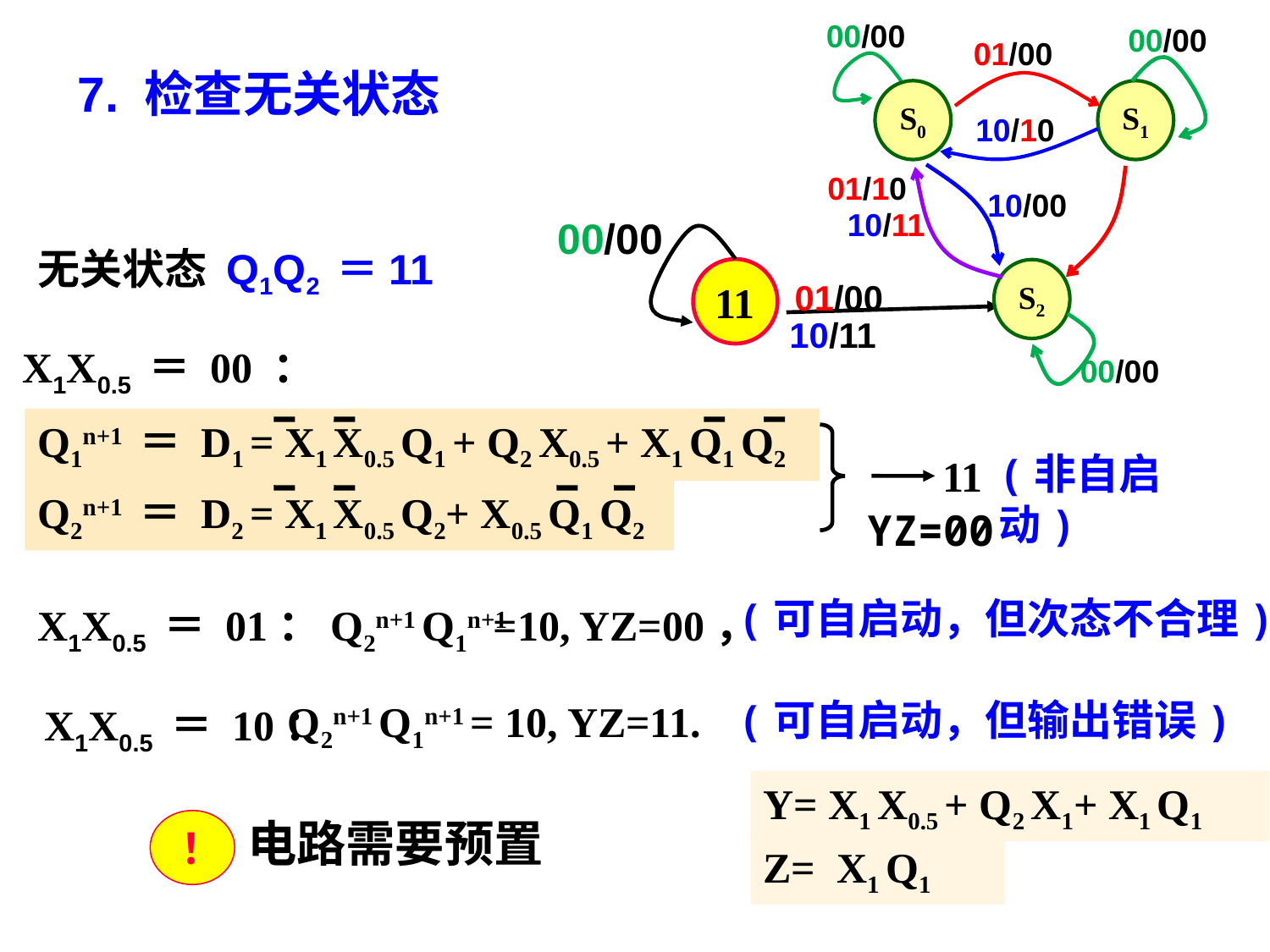

00/00
00/00
01/00

S0
S1
10/10

01/10

10/00
10/11
S2

00/00
7. 检查无关状态
00/00

无关状态 Q1Q2 ＝11
11
01/00

10/11
X1X0.5 ＝ 00 ：
＝
Q1n+1 ＝ D1 = X1 X0.5 Q1 + Q2 X0.5 + X1 Q1 Q2

Q2n+1 ＝ D2 = X1 X0.5 Q2+ X0.5 Q1 Q2

(非自启动)
11
YZ=00
(可自启动，但次态不合理)
=10, YZ=00，
 X1X0.5 ＝ 01：Q2n+1 Q1n+1
(可自启动，但输出错误)
Q2n+1 Q1n+1 = 10, YZ=11.
 X1X0.5 ＝ 10：
Y= X1 X0.5 + Q2 X1+ X1 Q1
电路需要预置
 ！
Z=  X1 Q1